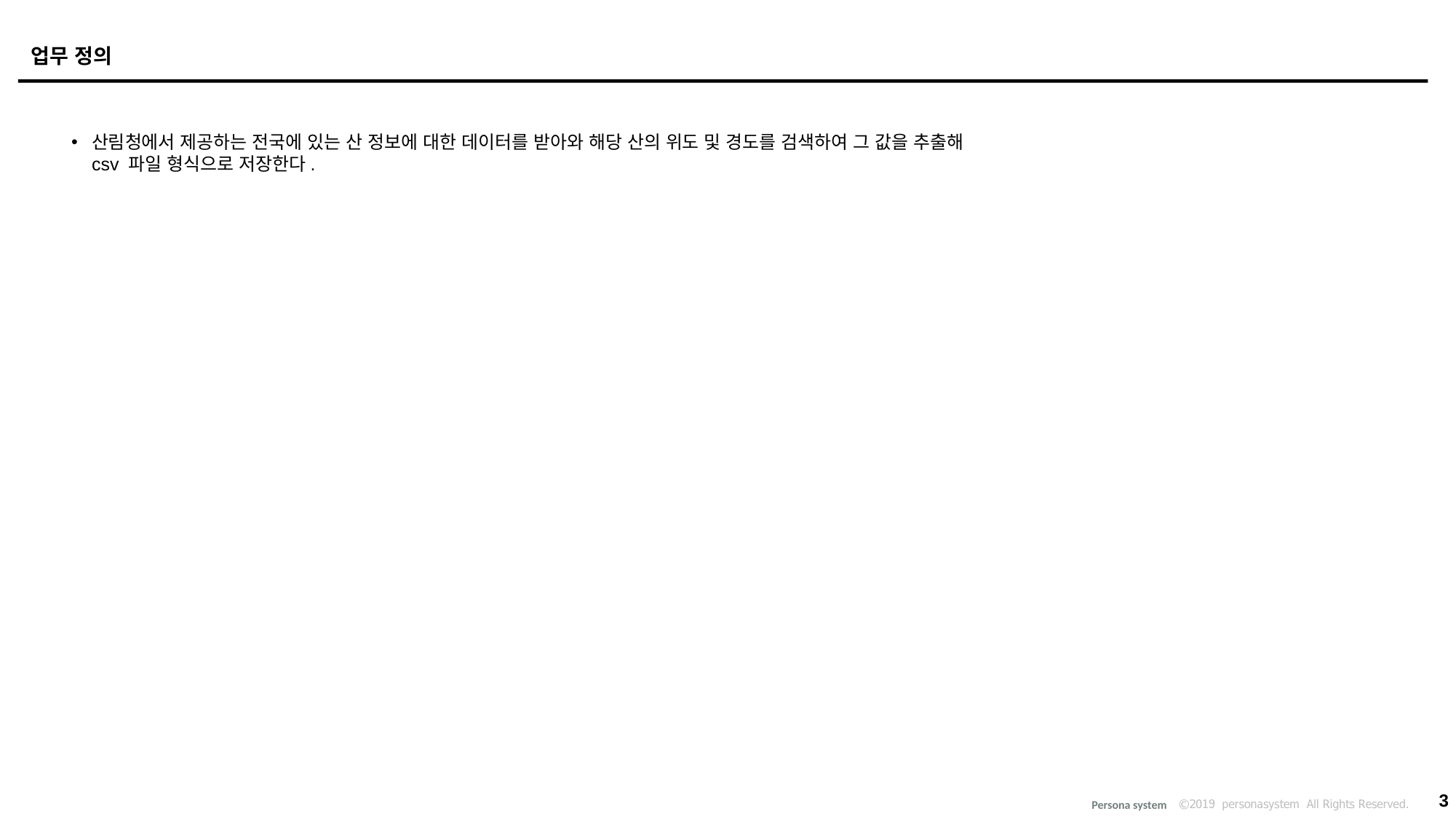

# 업무 정의
산림청에서 제공하는 전국에 있는 산 정보에 대한 데이터를 받아와 해당 산의 위도 및 경도를 검색하여 그 값을 추출해 csv 파일 형식으로 저장한다.